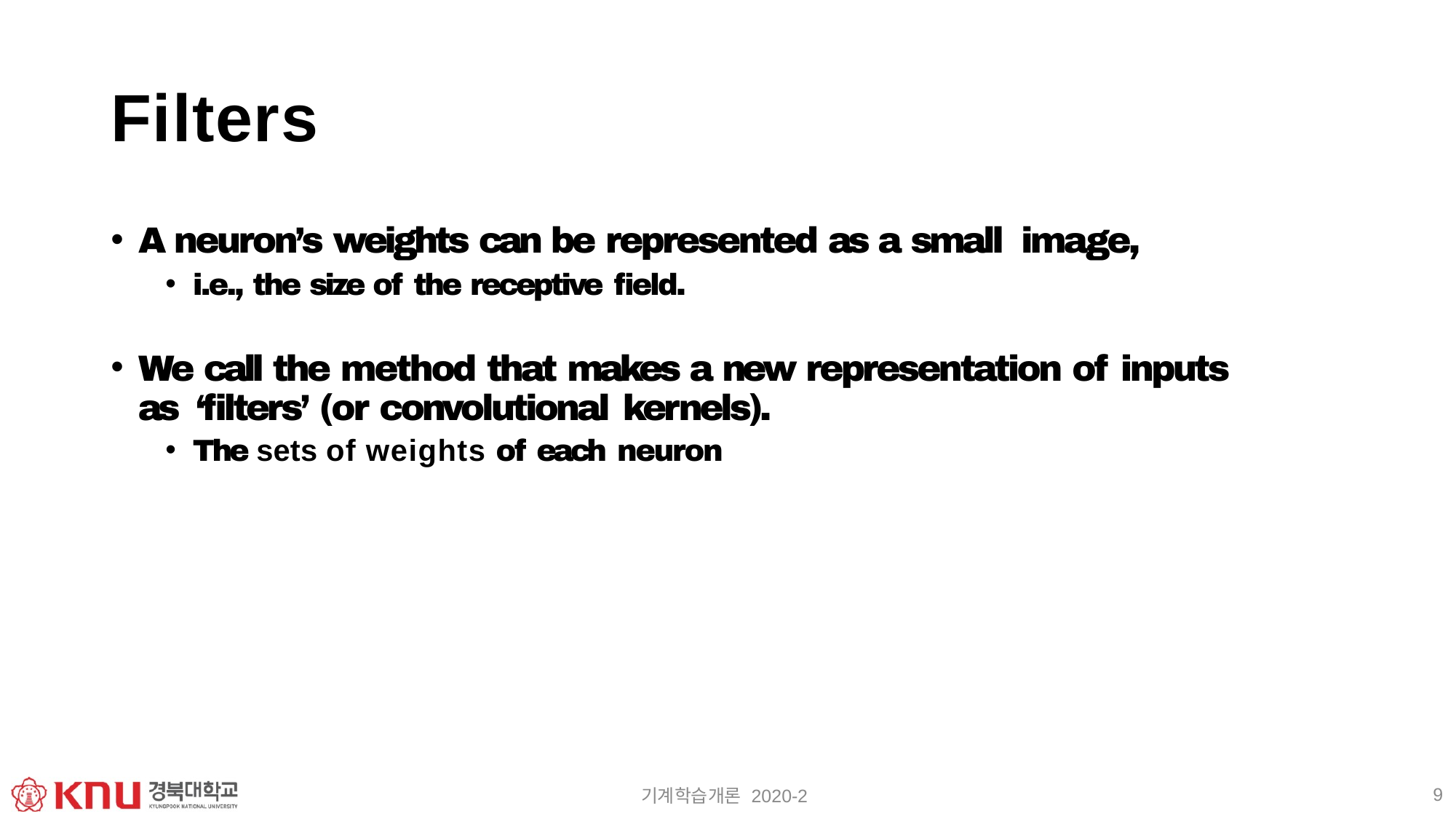

# Filters
A neuron’s weights can be represented as a small image,
i.e., the size of the receptive field.

We call the method that makes a new representation of inputs as  ‘filters’ (or convolutional kernels).
The sets of weights of each neuron
9
기계학습개론 2020-2